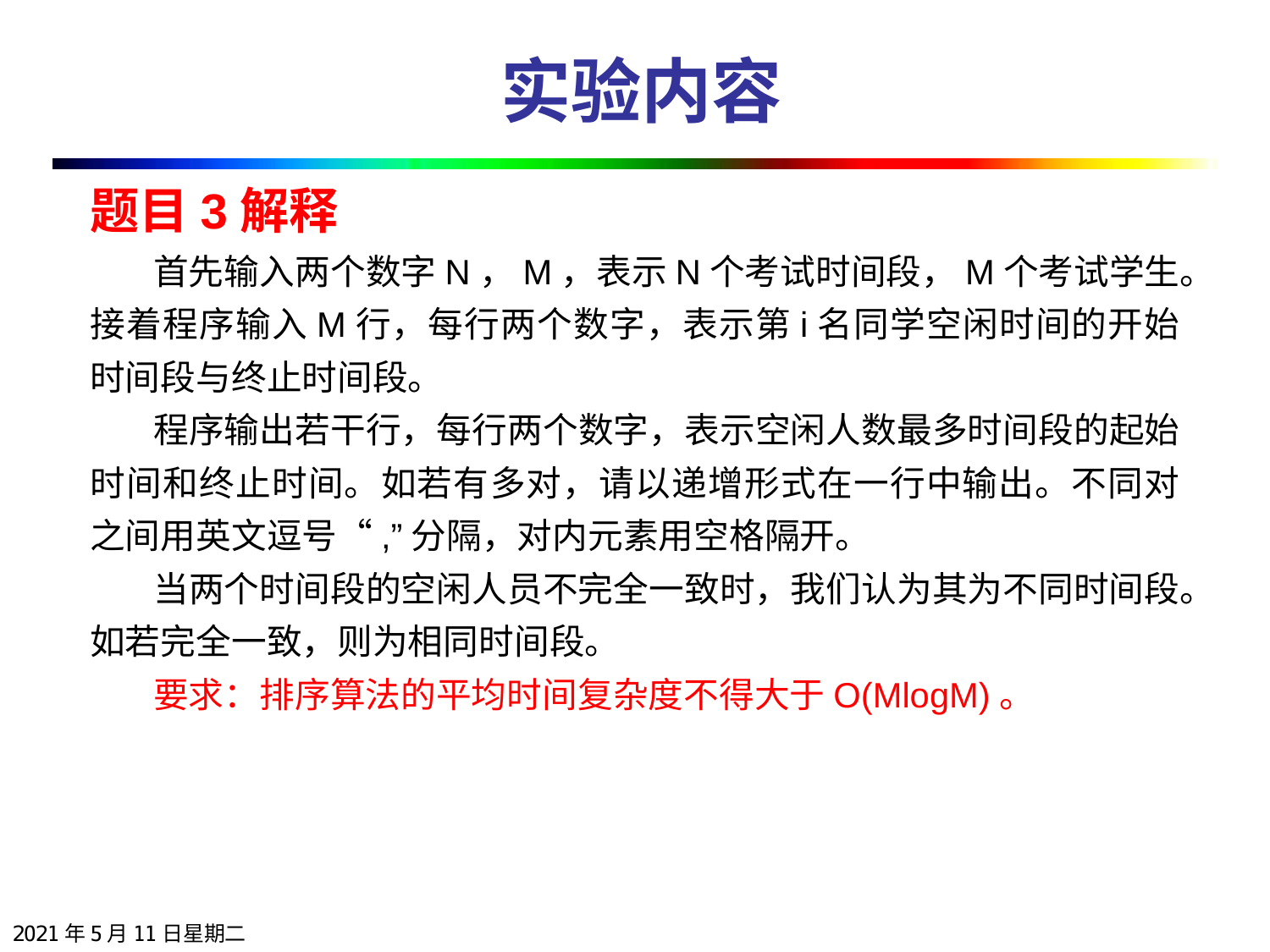

# 实验内容
题目3解释
首先输入两个数字N，M，表示N个考试时间段，M个考试学生。接着程序输入M行，每行两个数字，表示第i名同学空闲时间的开始时间段与终止时间段。
程序输出若干行，每行两个数字，表示空闲人数最多时间段的起始时间和终止时间。如若有多对，请以递增形式在一行中输出。不同对之间用英文逗号“,”分隔，对内元素用空格隔开。
当两个时间段的空闲人员不完全一致时，我们认为其为不同时间段。如若完全一致，则为相同时间段。
要求：排序算法的平均时间复杂度不得大于O(MlogM)。

2021年5月11日星期二